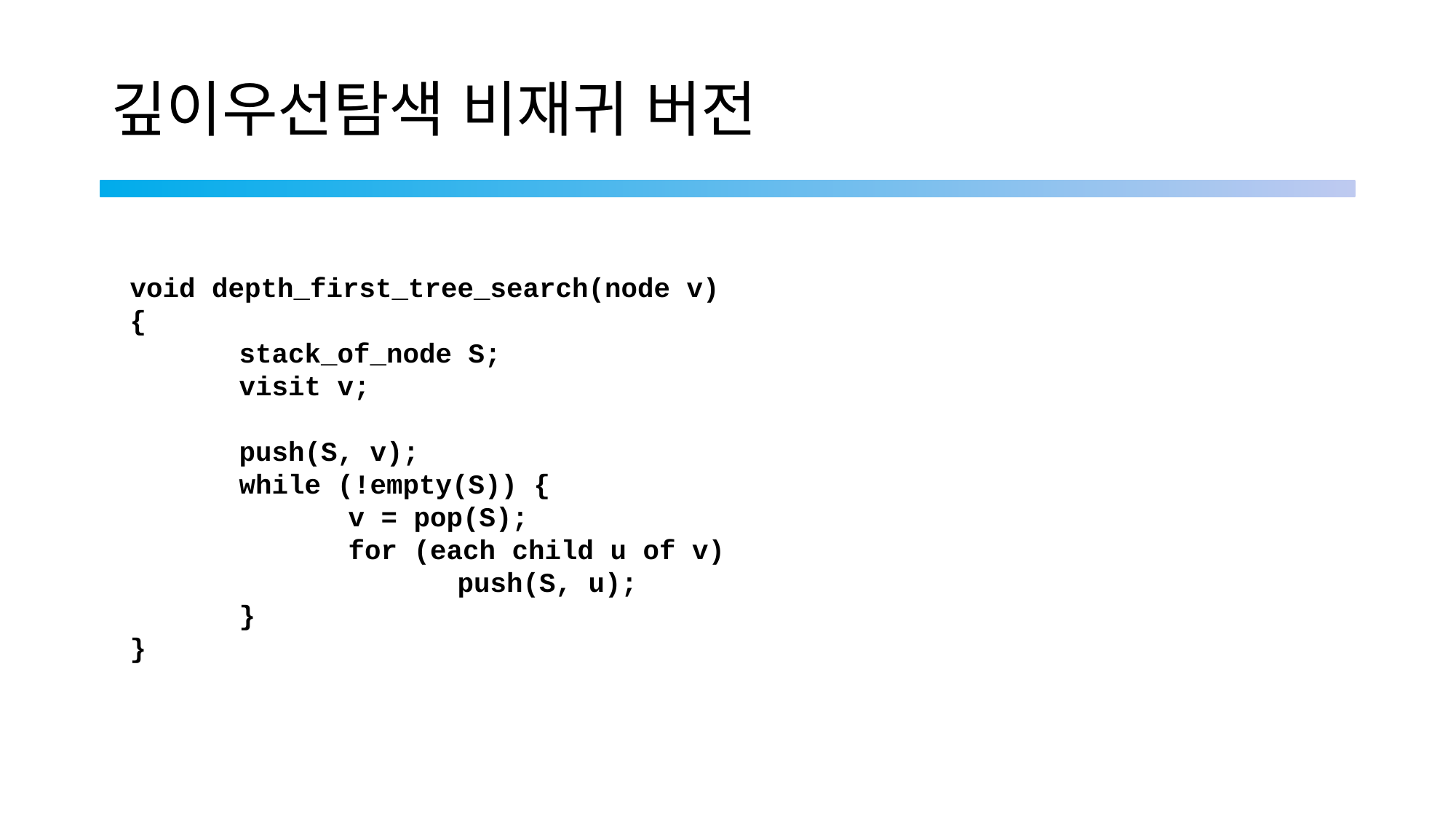

# 깊이우선탐색 비재귀 버전
void depth_first_tree_search(node v)
{
	stack_of_node S;
	visit v;

	push(S, v);
	while (!empty(S)) {
		v = pop(S);
		for (each child u of v)
			push(S, u);
	}
}